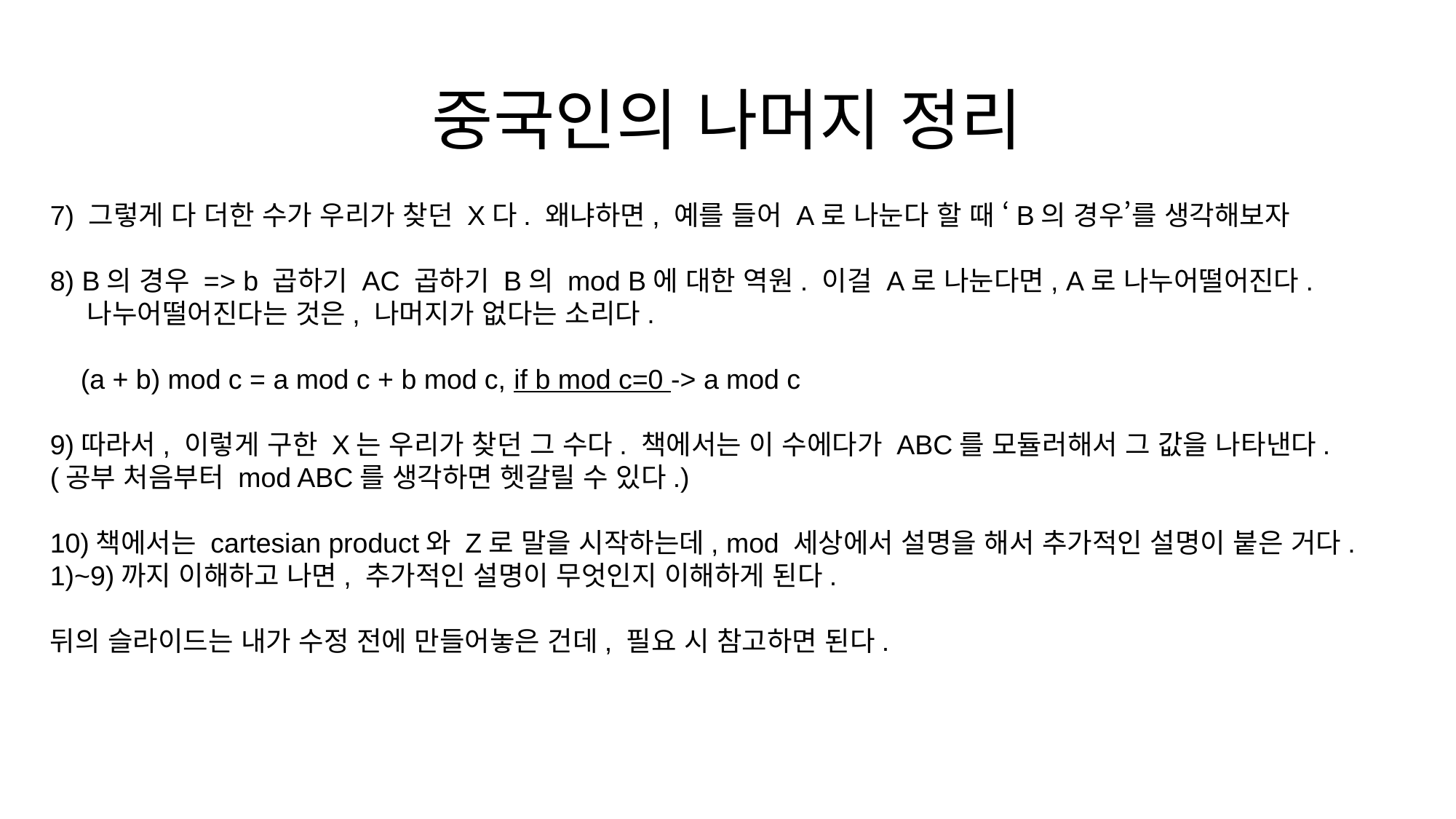

# 중국인의 나머지 정리
7) 그렇게 다 더한 수가 우리가 찾던 X다. 왜냐하면, 예를 들어 A로 나눈다 할 때 ‘B의 경우’를 생각해보자

8) B의 경우 => b 곱하기 AC 곱하기 B의 mod B에 대한 역원. 이걸 A로 나눈다면, A로 나누어떨어진다.
    나누어떨어진다는 것은, 나머지가 없다는 소리다.

    (a + b) mod c = a mod c + b mod c, if b mod c=0 -> a mod c

9)따라서, 이렇게 구한 X는 우리가 찾던 그 수다. 책에서는 이 수에다가 ABC를 모듈러해서 그 값을 나타낸다. (공부 처음부터 mod ABC를 생각하면 헷갈릴 수 있다.)

10)책에서는 cartesian product와 Z로 말을 시작하는데, mod 세상에서 설명을 해서 추가적인 설명이 붙은 거다. 1)~9)까지 이해하고 나면, 추가적인 설명이 무엇인지 이해하게 된다.

뒤의 슬라이드는 내가 수정 전에 만들어놓은 건데, 필요 시 참고하면 된다.